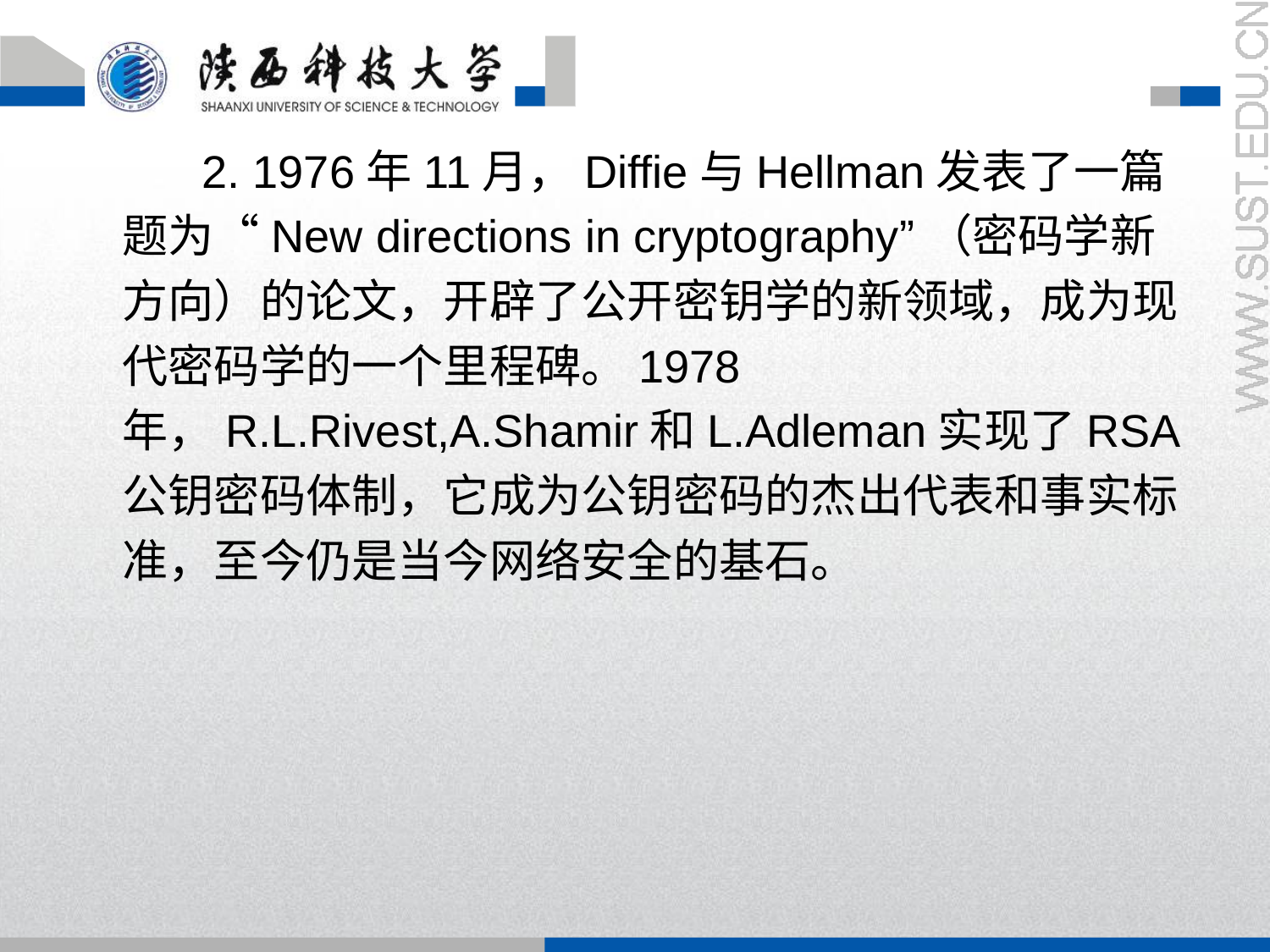

2. 1976年11月，Diffie与Hellman发表了一篇题为“New directions in cryptography”（密码学新方向）的论文，开辟了公开密钥学的新领域，成为现代密码学的一个里程碑。1978年，R.L.Rivest,A.Shamir和L.Adleman实现了RSA公钥密码体制，它成为公钥密码的杰出代表和事实标准，至今仍是当今网络安全的基石。